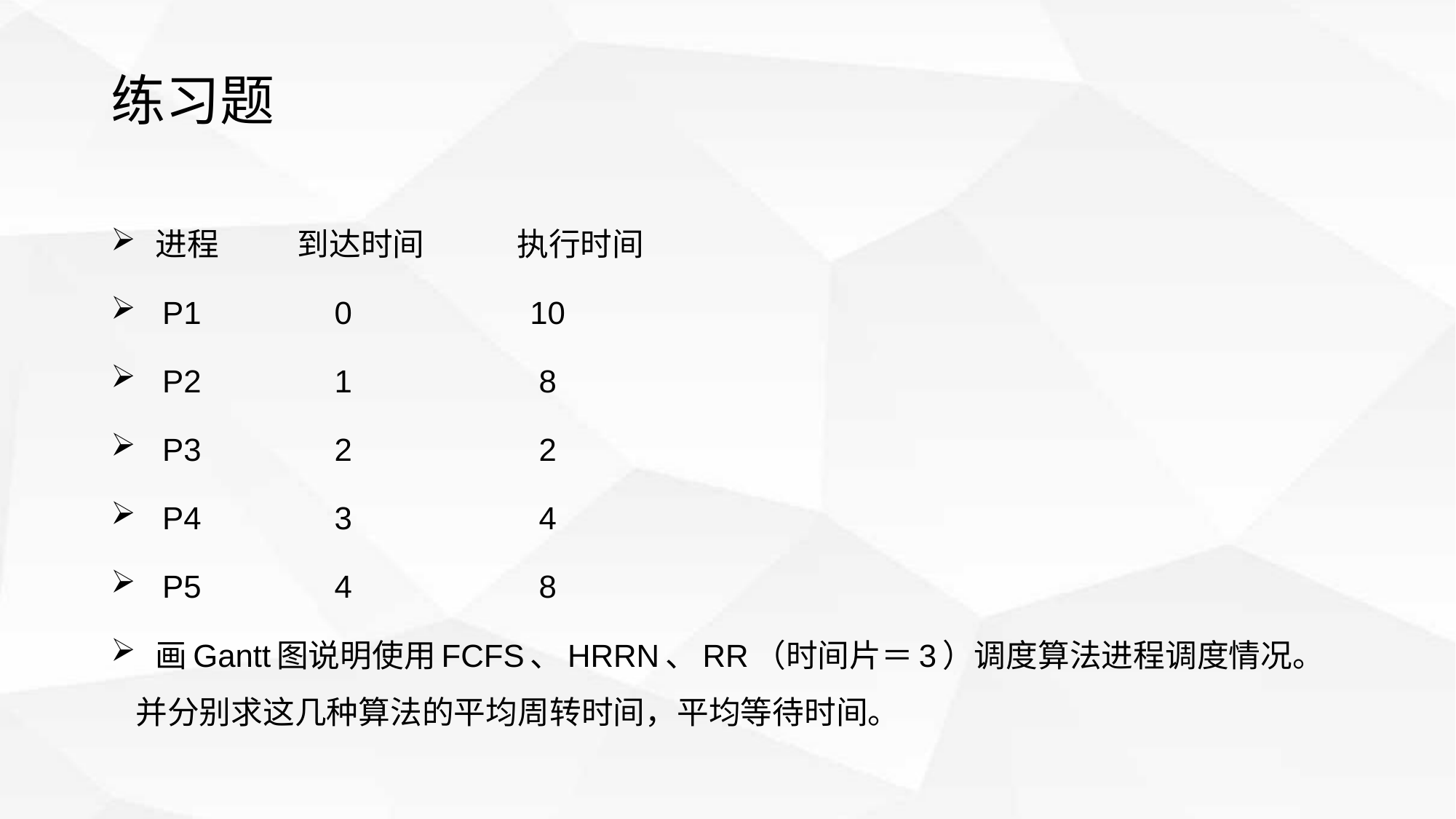

# 练习题
  进程           到达时间             执行时间
   P1               0                    10
   P2               1                     8
   P3               2                     2
   P4               3                     4
   P5               4                     8
  画Gantt图说明使用FCFS、HRRN、RR（时间片＝3）调度算法进程调度情况。并分别求这几种算法的平均周转时间，平均等待时间。